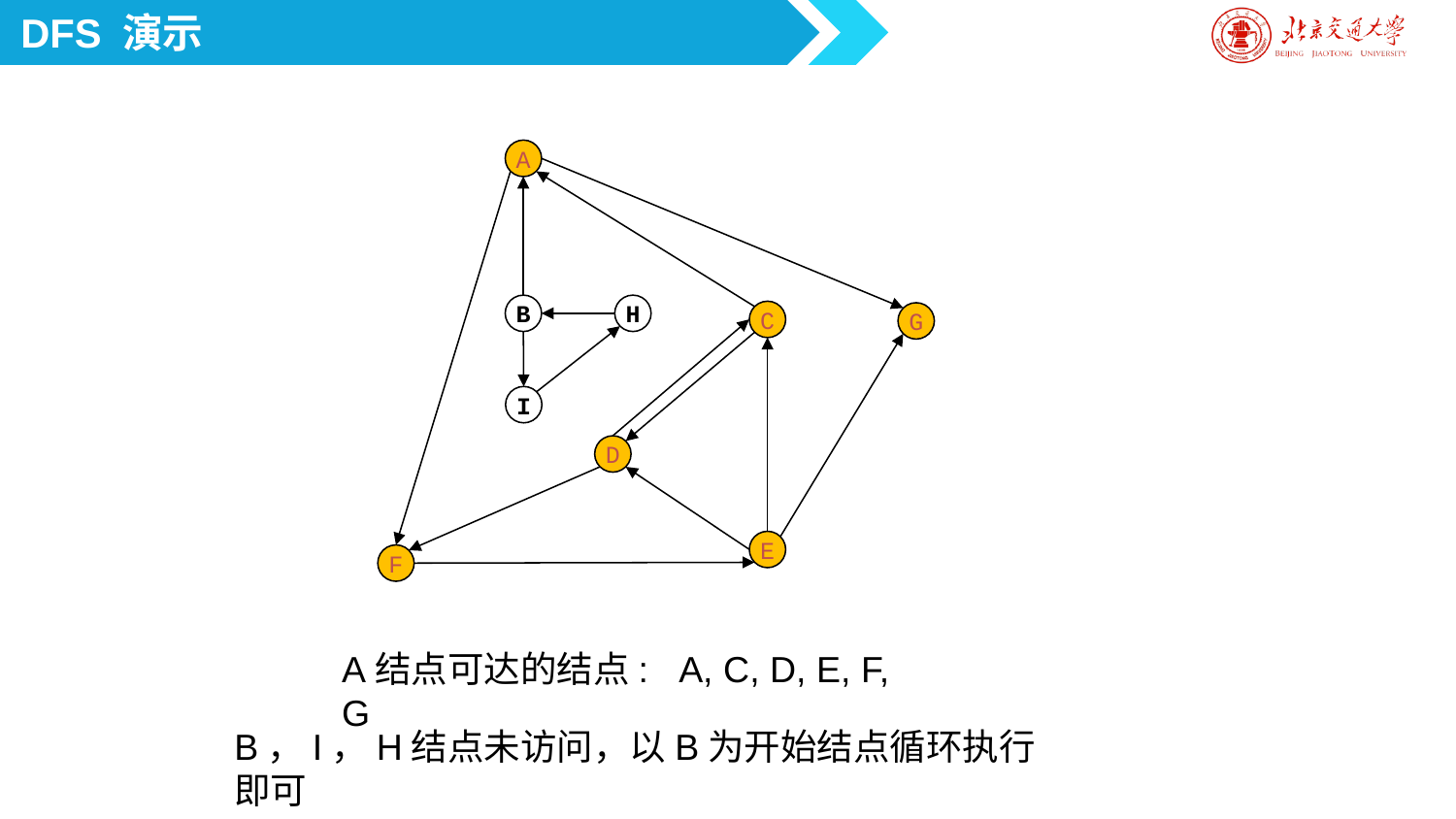

DFS 演示
A
B
H
C
G
I
D
DFS演示
E
F
A结点可达的结点:   A, C, D, E, F, G
B，I，H结点未访问，以B为开始结点循环执行即可